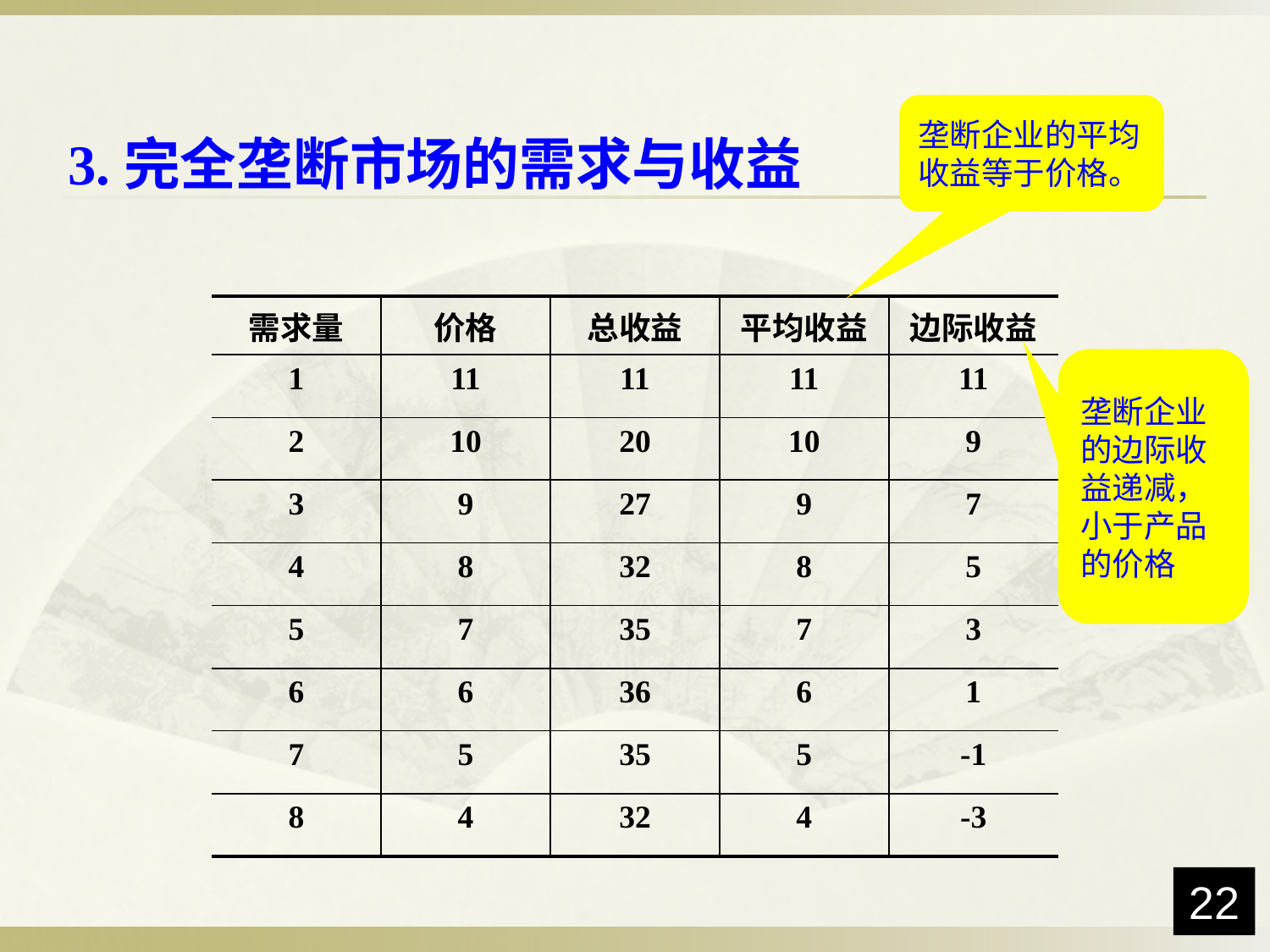

垄断企业的平均收益等于价格。
3.完全垄断市场的需求与收益
| 需求量 | 价格 | 总收益 | 平均收益 | 边际收益 |
| --- | --- | --- | --- | --- |
| 1 | 11 | 11 | 11 | 11 |
| 2 | 10 | 20 | 10 | 9 |
| 3 | 9 | 27 | 9 | 7 |
| 4 | 8 | 32 | 8 | 5 |
| 5 | 7 | 35 | 7 | 3 |
| 6 | 6 | 36 | 6 | 1 |
| 7 | 5 | 35 | 5 | -1 |
| 8 | 4 | 32 | 4 | -3 |
垄断企业的边际收益递减，小于产品的价格
22